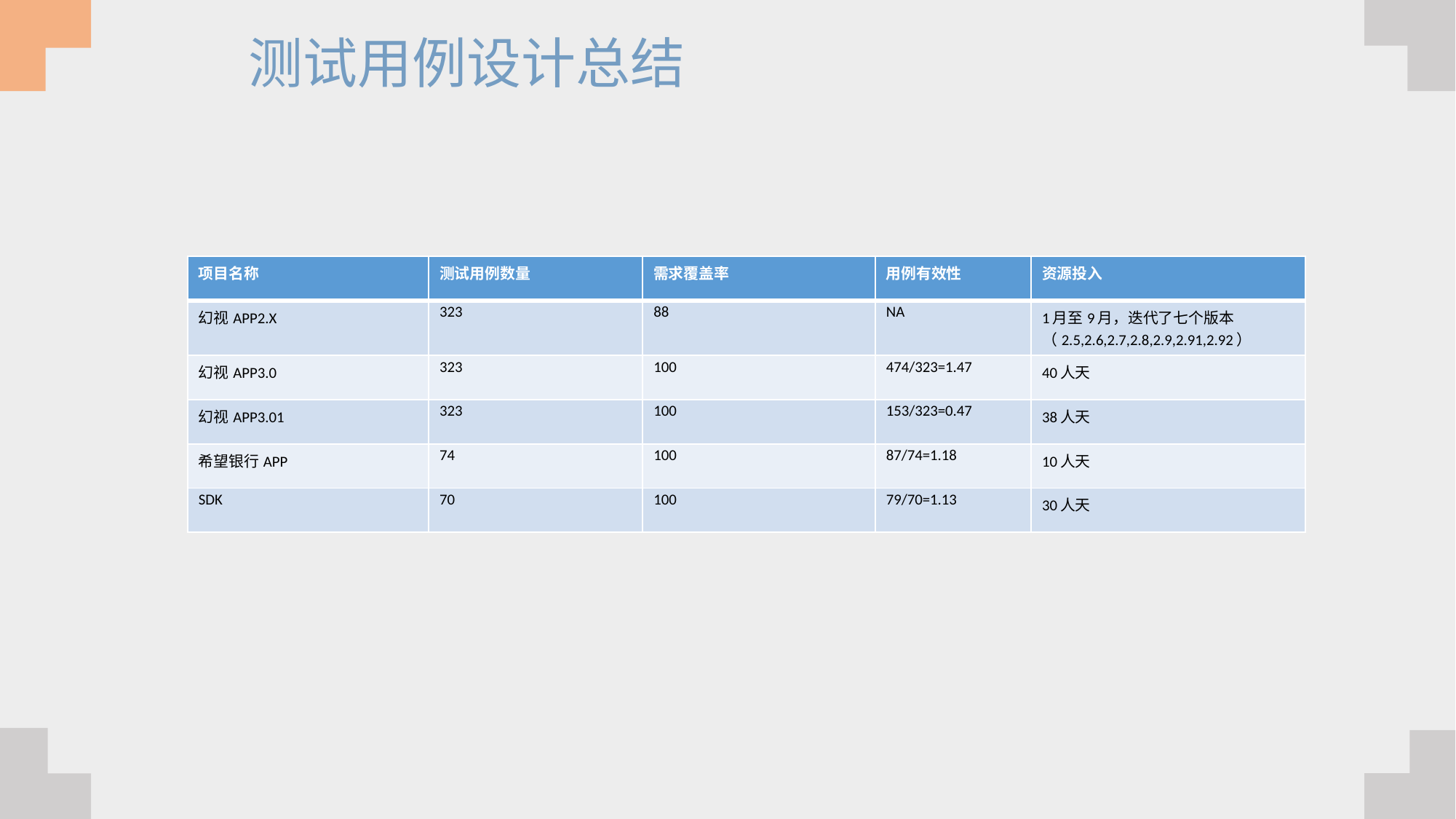

测试用例设计总结
| 项目名称 | 测试用例数量 | 需求覆盖率 | 用例有效性 | 资源投入 |
| --- | --- | --- | --- | --- |
| 幻视APP2.X | 323 | 88 | NA | 1月至9月，迭代了七个版本（2.5,2.6,2.7,2.8,2.9,2.91,2.92） |
| 幻视APP3.0 | 323 | 100 | 474/323=1.47 | 40人天 |
| 幻视APP3.01 | 323 | 100 | 153/323=0.47 | 38人天 |
| 希望银行APP | 74 | 100 | 87/74=1.18 | 10人天 |
| SDK | 70 | 100 | 79/70=1.13 | 30人天 |